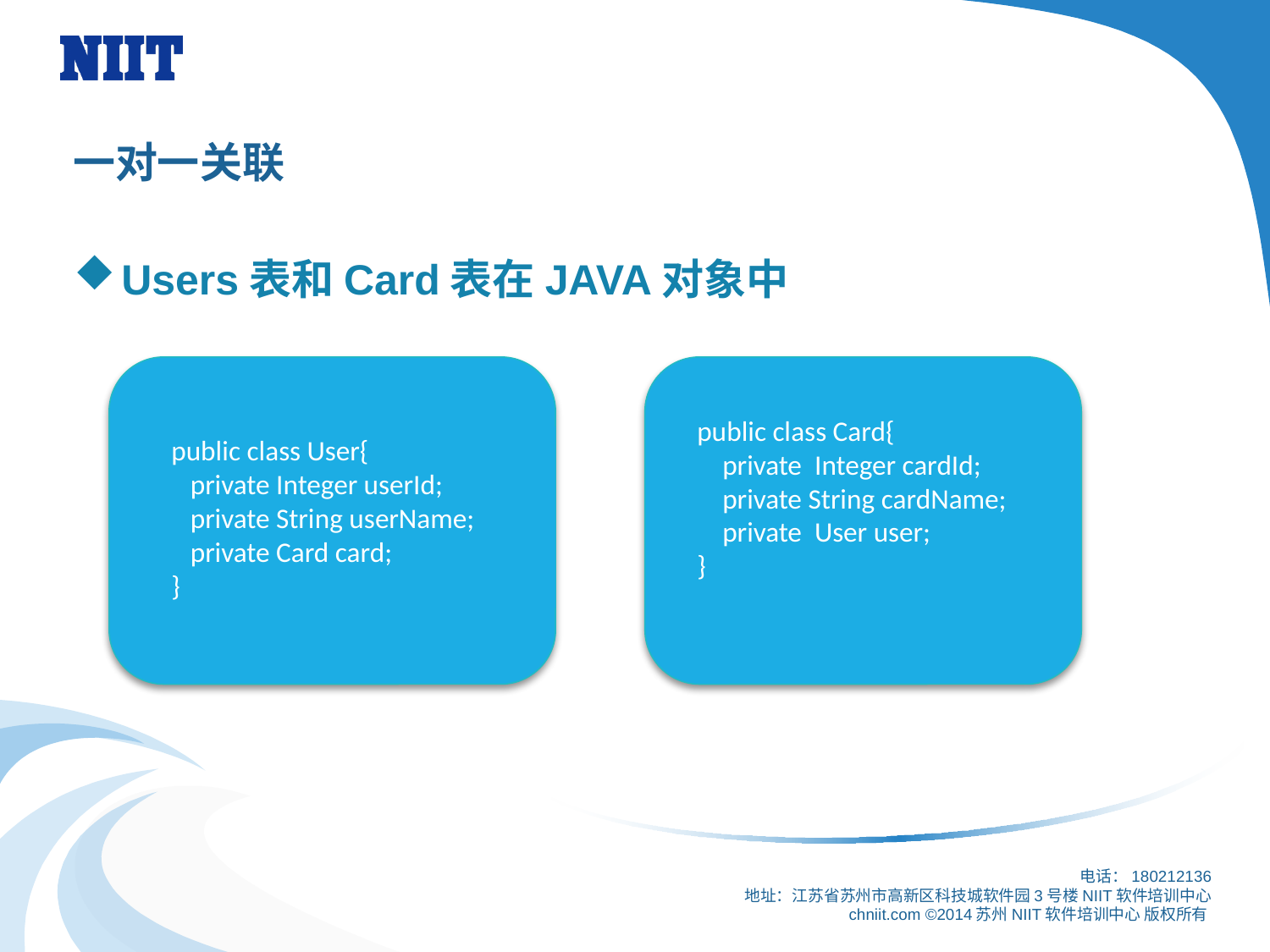

# 一对一关联
Users表和Card表在JAVA对象中

public class Card{
    private  Integer cardId;
    private String cardName;
    private  User user;
}
public class User{
   private Integer userId;
   private String userName;
   private Card card;
}